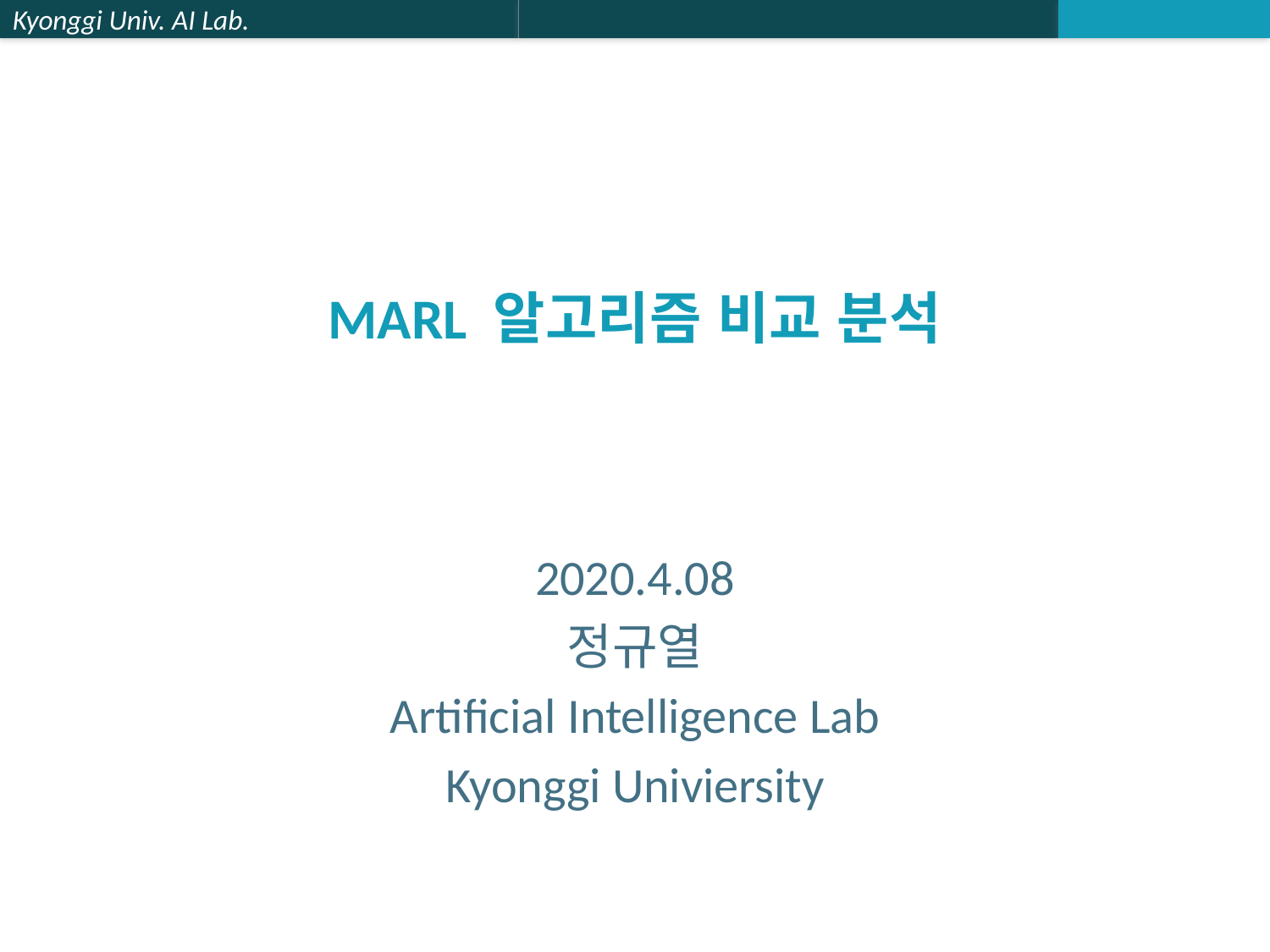

# MARL 알고리즘 비교 분석
2020.4.08
정규열
Artificial Intelligence Lab
Kyonggi Univiersity